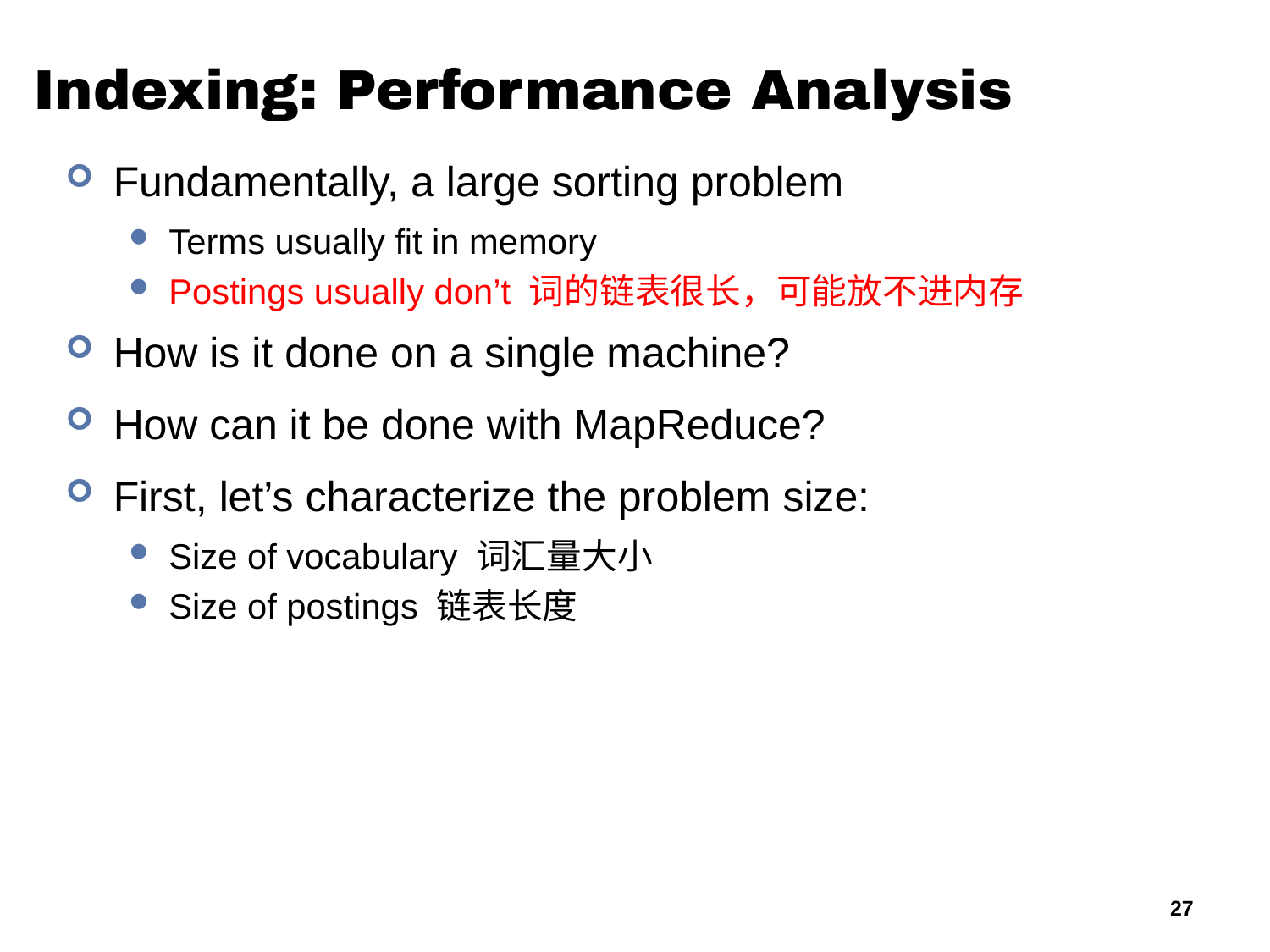

# Indexing: Performance Analysis
Fundamentally, a large sorting problem
Terms usually fit in memory
Postings usually don’t 词的链表很长，可能放不进内存
How is it done on a single machine?
How can it be done with MapReduce?
First, let’s characterize the problem size:
Size of vocabulary 词汇量大小
Size of postings 链表长度

27